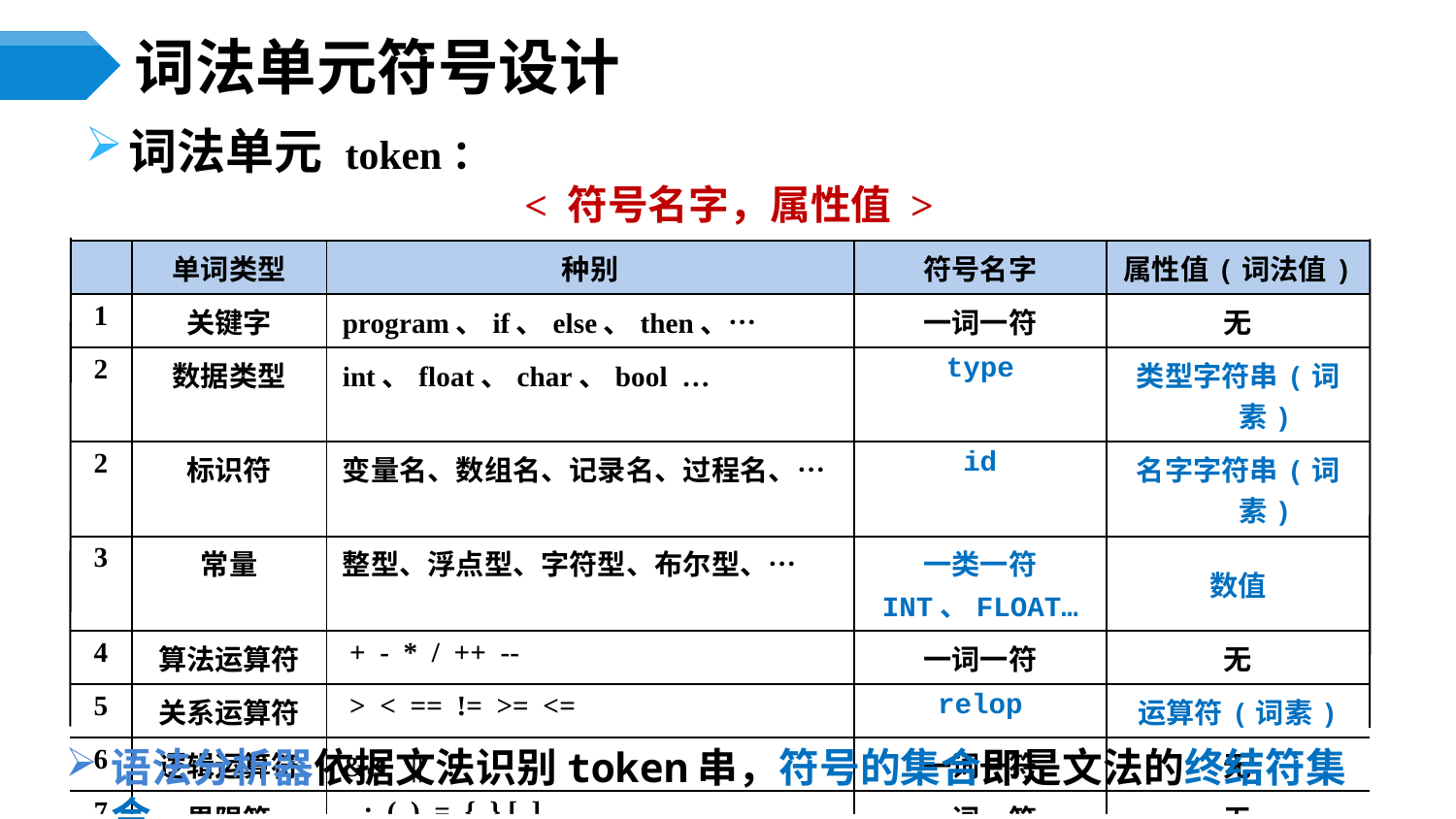

# 词法单元符号设计
词法单元 token：
< 符号名字，属性值 >

|  | 单词类型 | 种别 | 符号名字 | 属性值(词法值) |
| --- | --- | --- | --- | --- |
| 1 | 关键字 | program、if、else、then、… | 一词一符 | 无 |
| 2 | 数据类型 | int、float、char、bool … | type | 类型字符串(词素) |
| 2 | 标识符 | 变量名、数组名、记录名、过程名、… | id | 名字字符串(词素) |
| 3 | 常量 | 整型、浮点型、字符型、布尔型、… | 一类一符 INT、FLOAT… | 数值 |
| 4 | 算法运算符 | + - \* / ++ -- | 一词一符 | 无 |
| 5 | 关系运算符 | > < == != >= <= | relop | 运算符(词素) |
| 6 | 逻辑运算符 | && || ！ | 一词一符 | 无 |
| 7 | 界限符 | . ; ( ) = { } [ ] … | 一词一符 | 无 |
语法分析器依据文法识别token串，符号的集合即是文法的终结符集合。